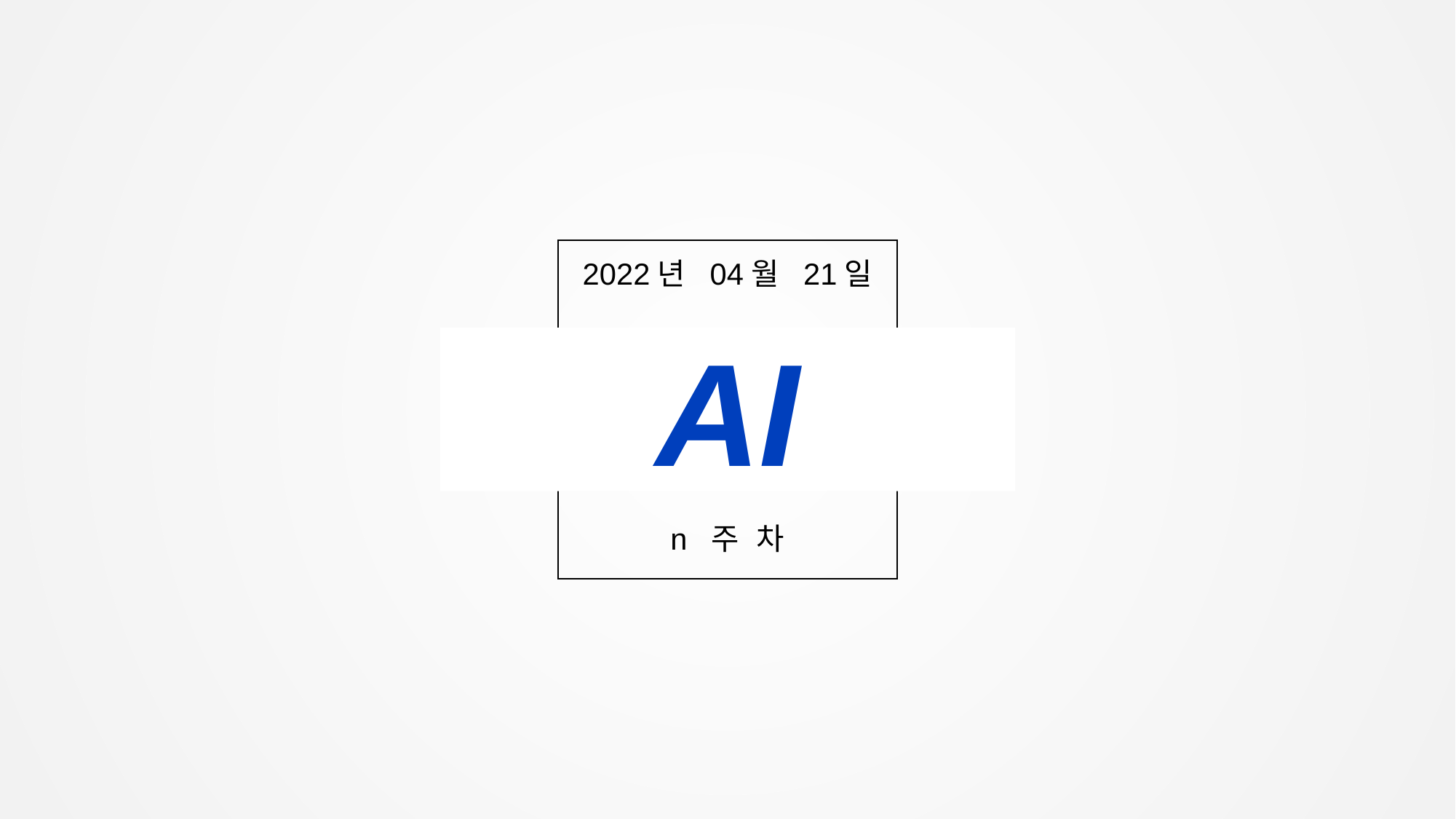

2022년  04월  21일
AI

n  주  차